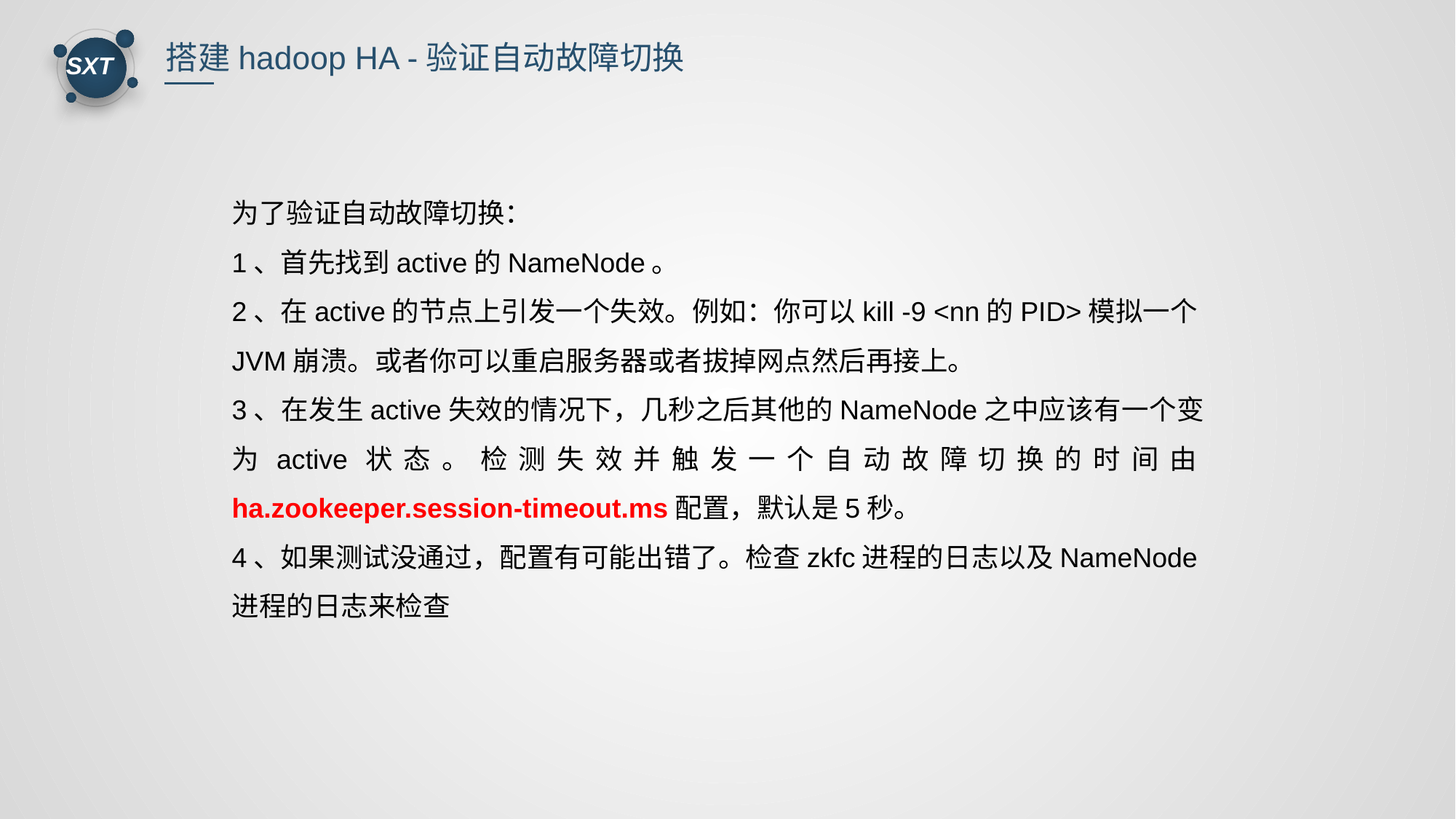

搭建hadoop HA -验证自动故障切换
为了验证自动故障切换：
1、首先找到active的NameNode。
2、在active的节点上引发一个失效。例如：你可以kill -9 <nn的PID>模拟一个JVM崩溃。或者你可以重启服务器或者拔掉网点然后再接上。
3、在发生active失效的情况下，几秒之后其他的NameNode之中应该有一个变为active状态。检测失效并触发一个自动故障切换的时间由ha.zookeeper.session-timeout.ms配置，默认是5秒。
4、如果测试没通过，配置有可能出错了。检查zkfc进程的日志以及NameNode进程的日志来检查